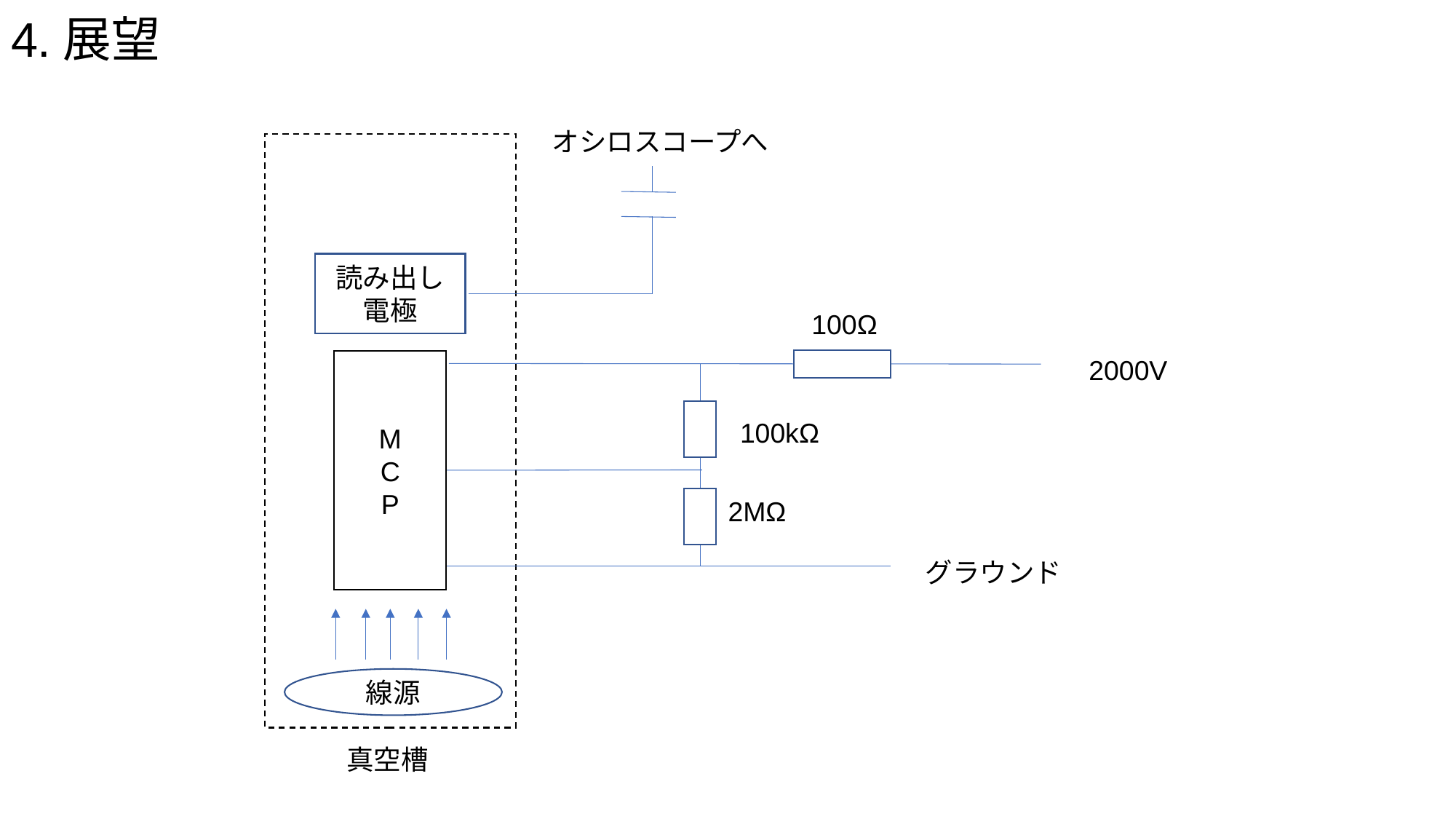

# 4.展望
オシロスコープへ

100Ω
2000V

M
C
P

100kΩ
2MΩ

グラウンド
真空槽
線源
読み出し電極